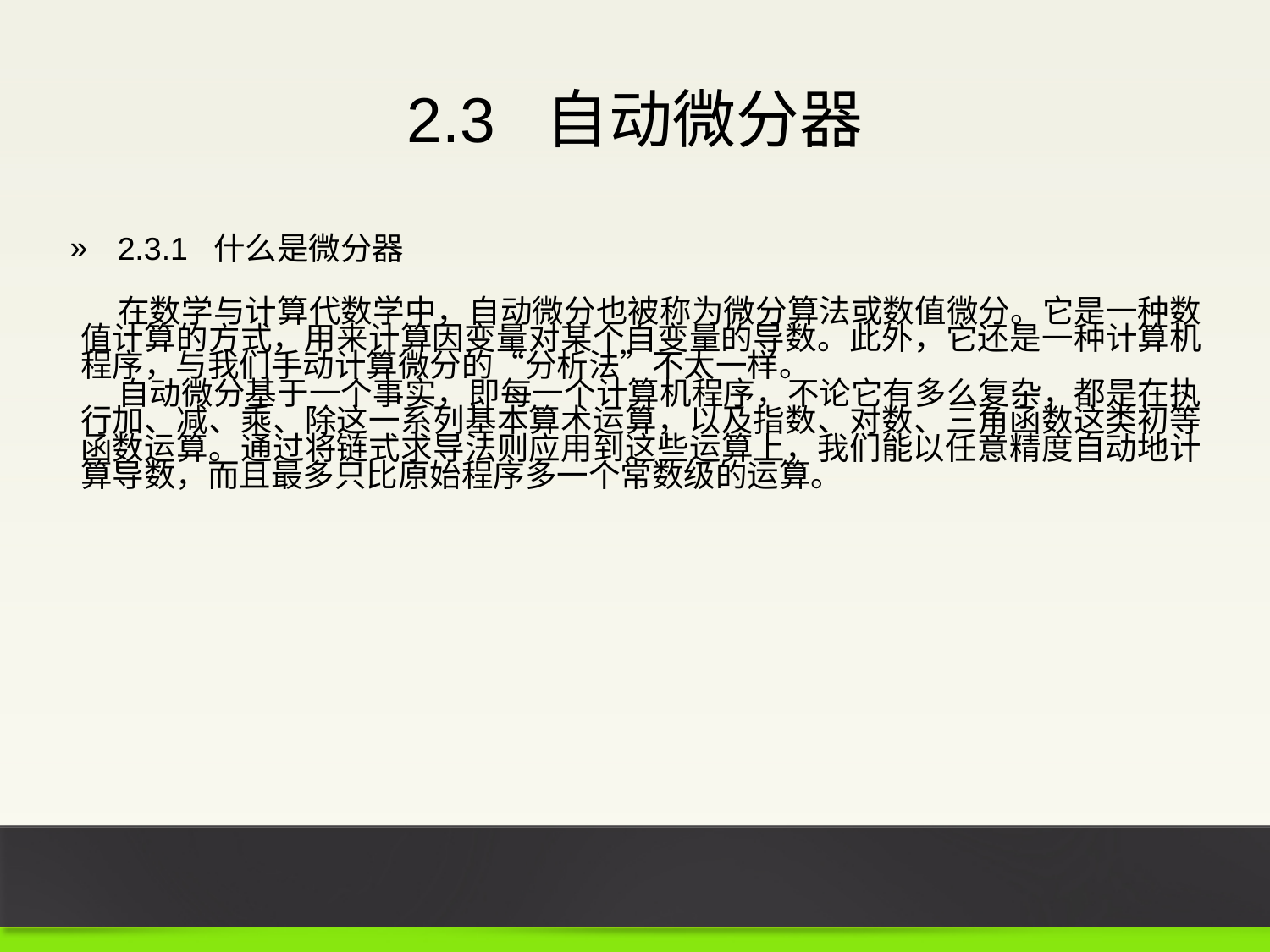

2.3  自动微分器
2.3.1  什么是微分器
在数学与计算代数学中，自动微分也被称为微分算法或数值微分。它是一种数值计算的方式，用来计算因变量对某个自变量的导数。此外，它还是一种计算机程序，与我们手动计算微分的“分析法”不太一样。
自动微分基于一个事实，即每一个计算机程序，不论它有多么复杂，都是在执行加、减、乘、除这一系列基本算术运算，以及指数、对数、三角函数这类初等函数运算。通过将链式求导法则应用到这些运算上，我们能以任意精度自动地计算导数，而且最多只比原始程序多一个常数级的运算。